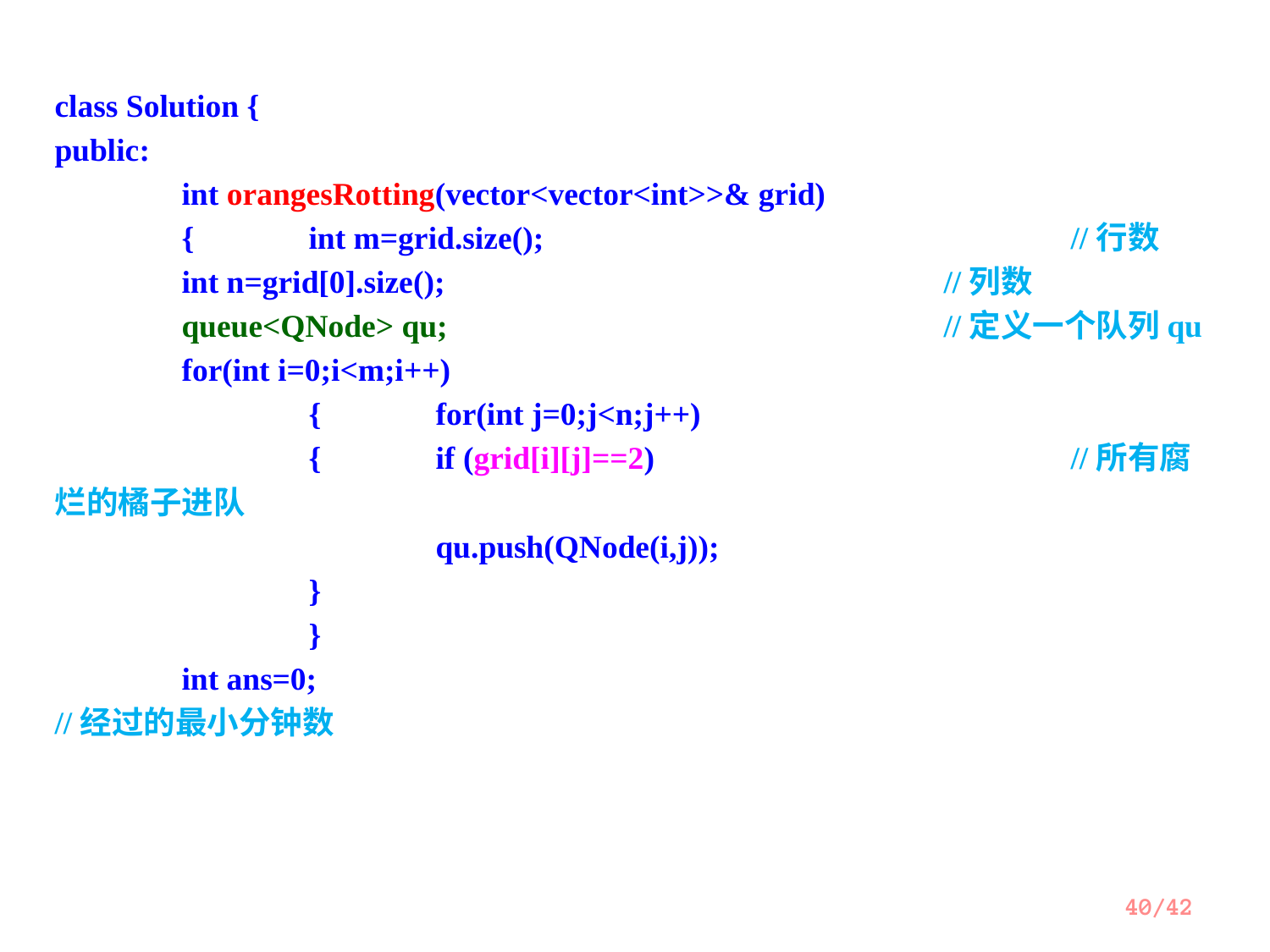

class Solution {
public:
	int orangesRotting(vector<vector<int>>& grid)
    	{	int m=grid.size();                                  		//行数
        	int n=grid[0].size();                           			//列数
        	queue<QNode> qu;                                		//定义一个队列qu
        	for(int i=0;i<m;i++)
		{	for(int j=0;j<n;j++)
            		{	if (grid[i][j]==2)                  			//所有腐烂的橘子进队
                   		qu.push(QNode(i,j));
            		}
		}
        	int ans=0;                          						//经过的最小分钟数
40/42